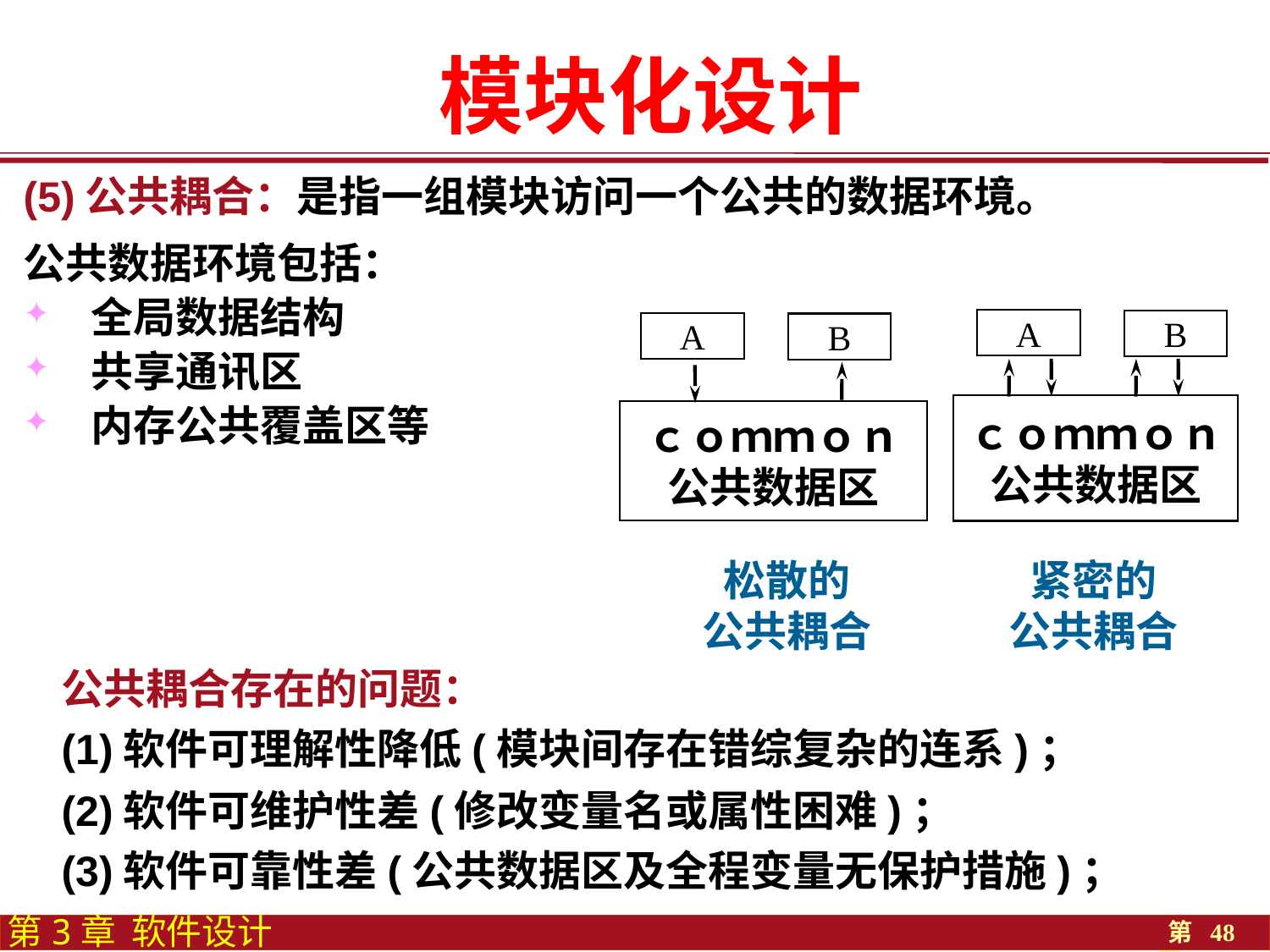

模块化设计
(5)公共耦合：是指一组模块访问一个公共的数据环境。
公共数据环境包括：
 全局数据结构
 共享通讯区
 内存公共覆盖区等
A
B
A
B

ｃｏｍｍｏｎ
公共数据区
ｃｏｍｍｏｎ
公共数据区
松散的
公共耦合
紧密的
公共耦合
公共耦合存在的问题：
(1)软件可理解性降低(模块间存在错综复杂的连系)；
(2)软件可维护性差(修改变量名或属性困难)；
(3)软件可靠性差(公共数据区及全程变量无保护措施)；